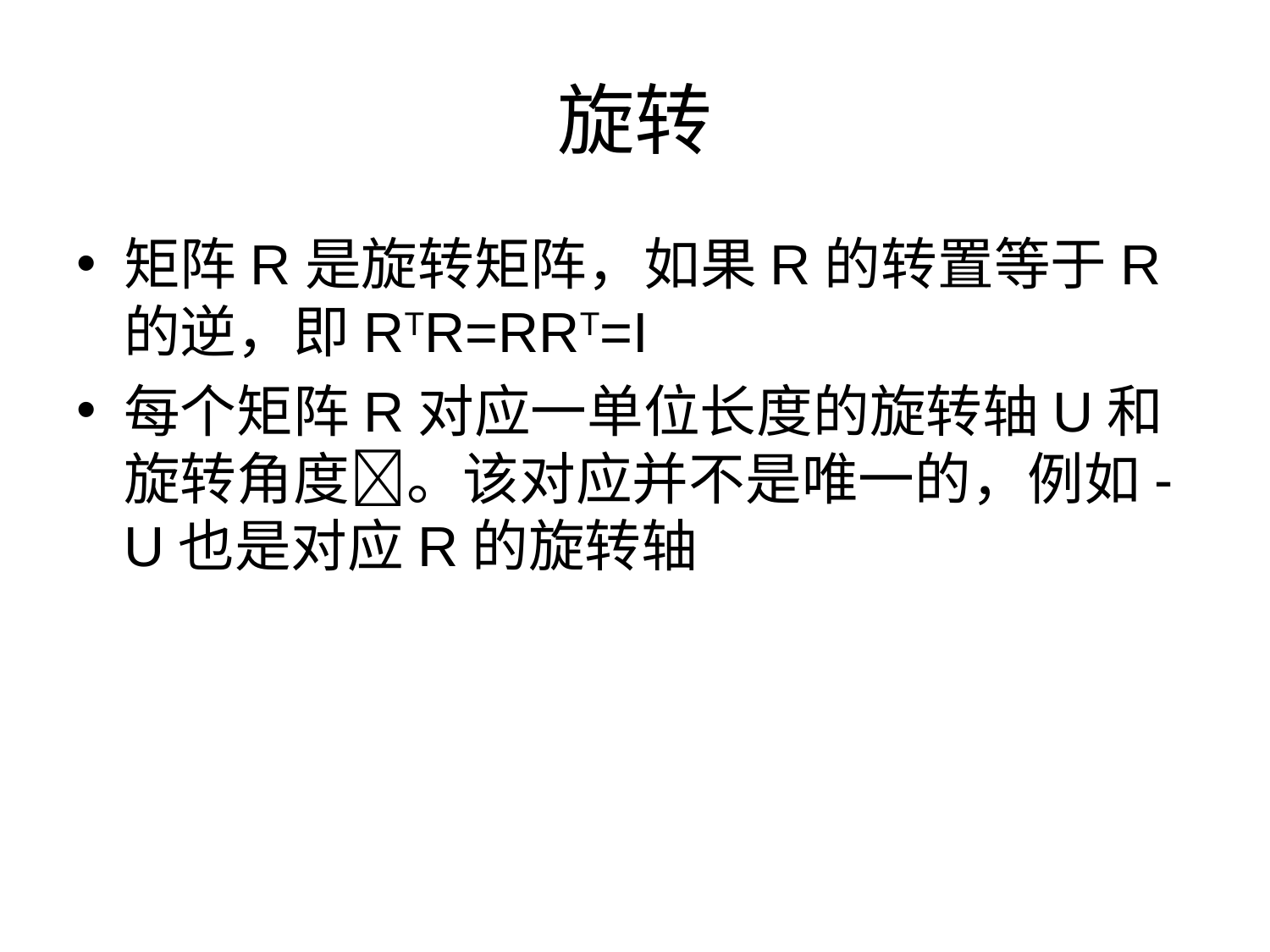

# 旋转
矩阵R是旋转矩阵，如果R的转置等于R的逆，即RTR=RRT=I
每个矩阵R对应一单位长度的旋转轴U和旋转角度θ。该对应并不是唯一的，例如-U也是对应R的旋转轴